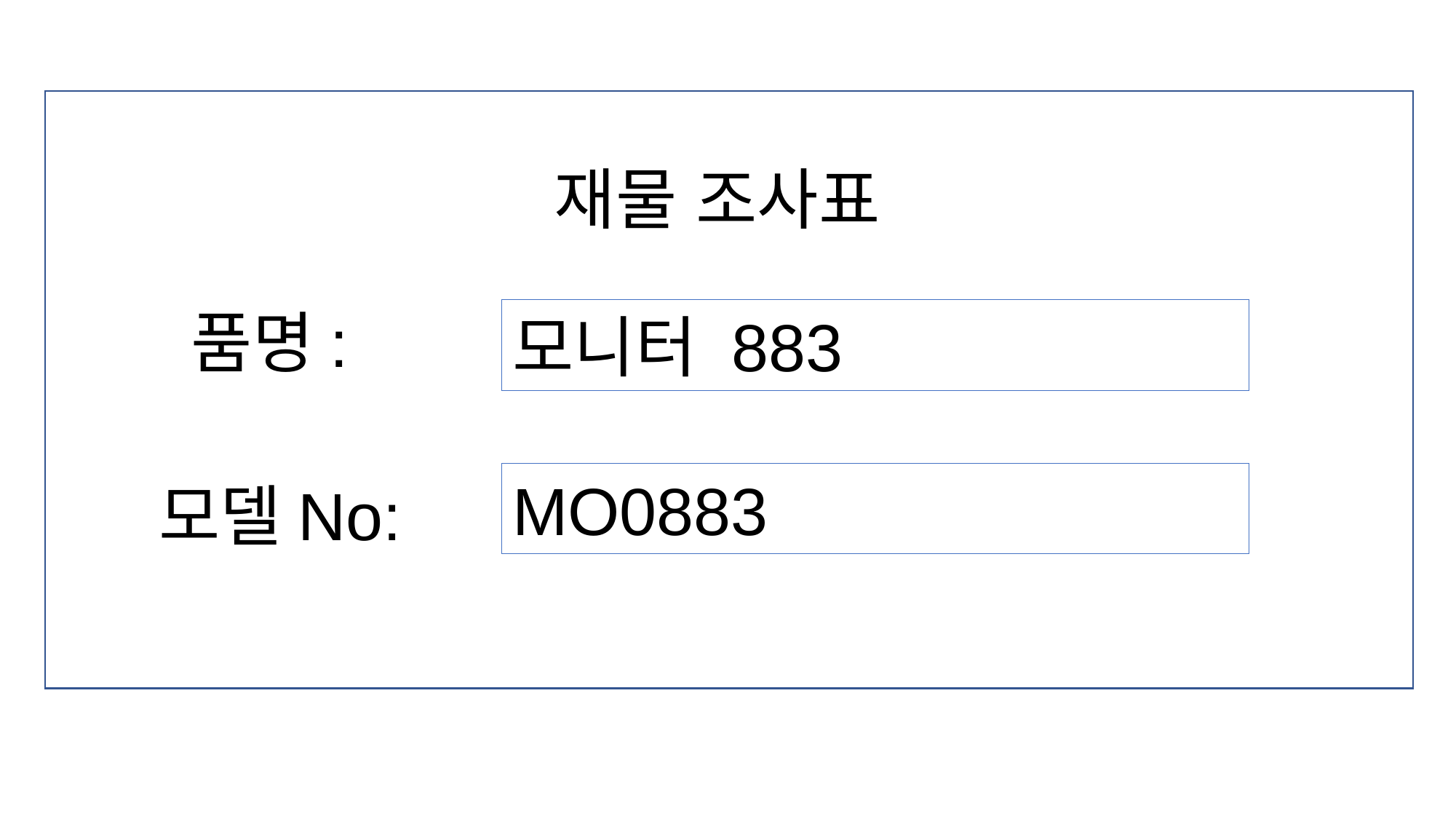

재물 조사표
품명:
모니터 883
MO0883
모델No: